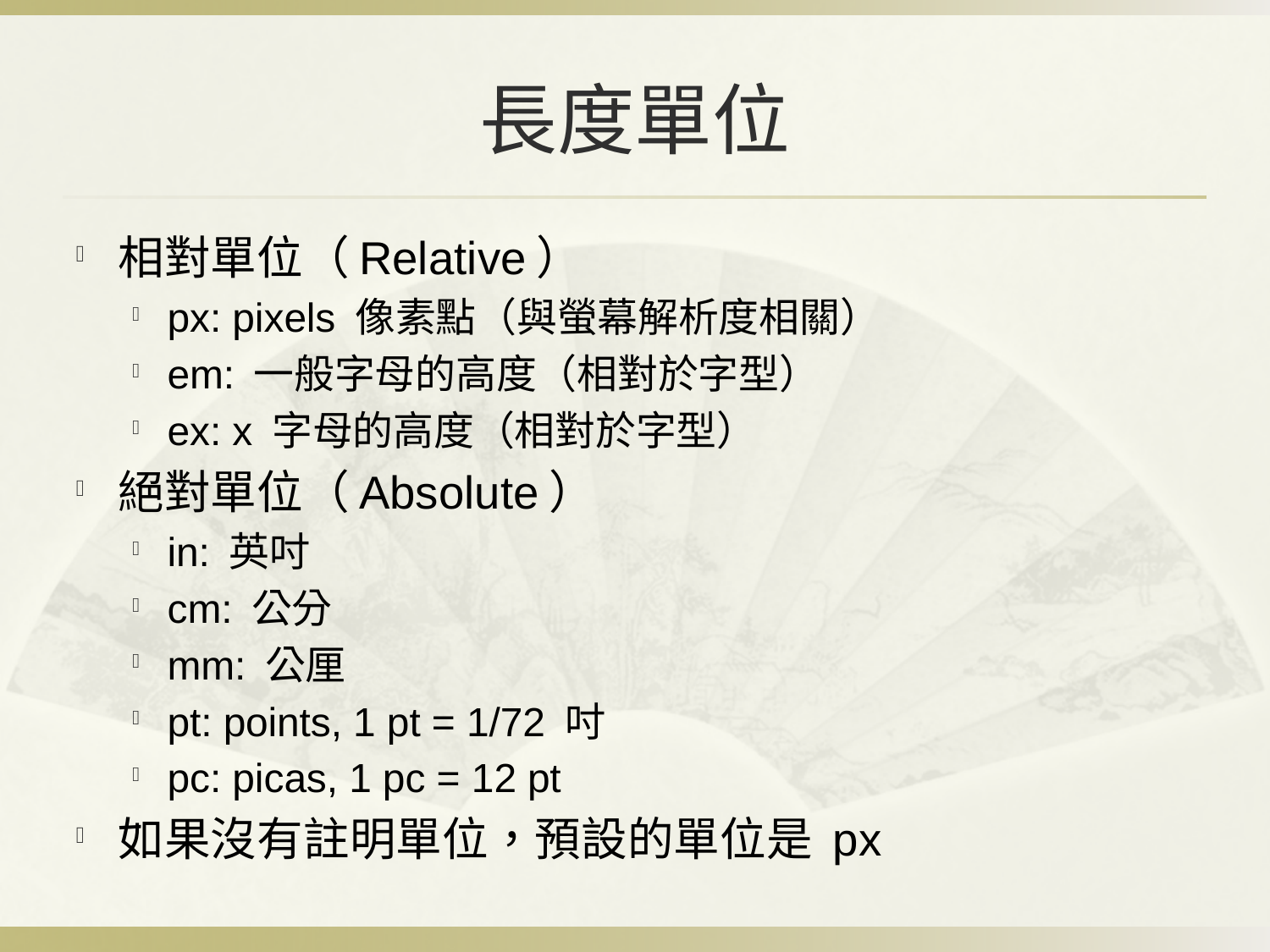

# 長度單位
相對單位（Relative）
px: pixels 像素點（與螢幕解析度相關）
em: 一般字母的高度（相對於字型）
ex: x 字母的高度（相對於字型）
絕對單位（Absolute）
in: 英吋
cm: 公分
mm: 公厘
pt: points, 1 pt = 1/72 吋
pc: picas, 1 pc = 12 pt
如果沒有註明單位，預設的單位是 px